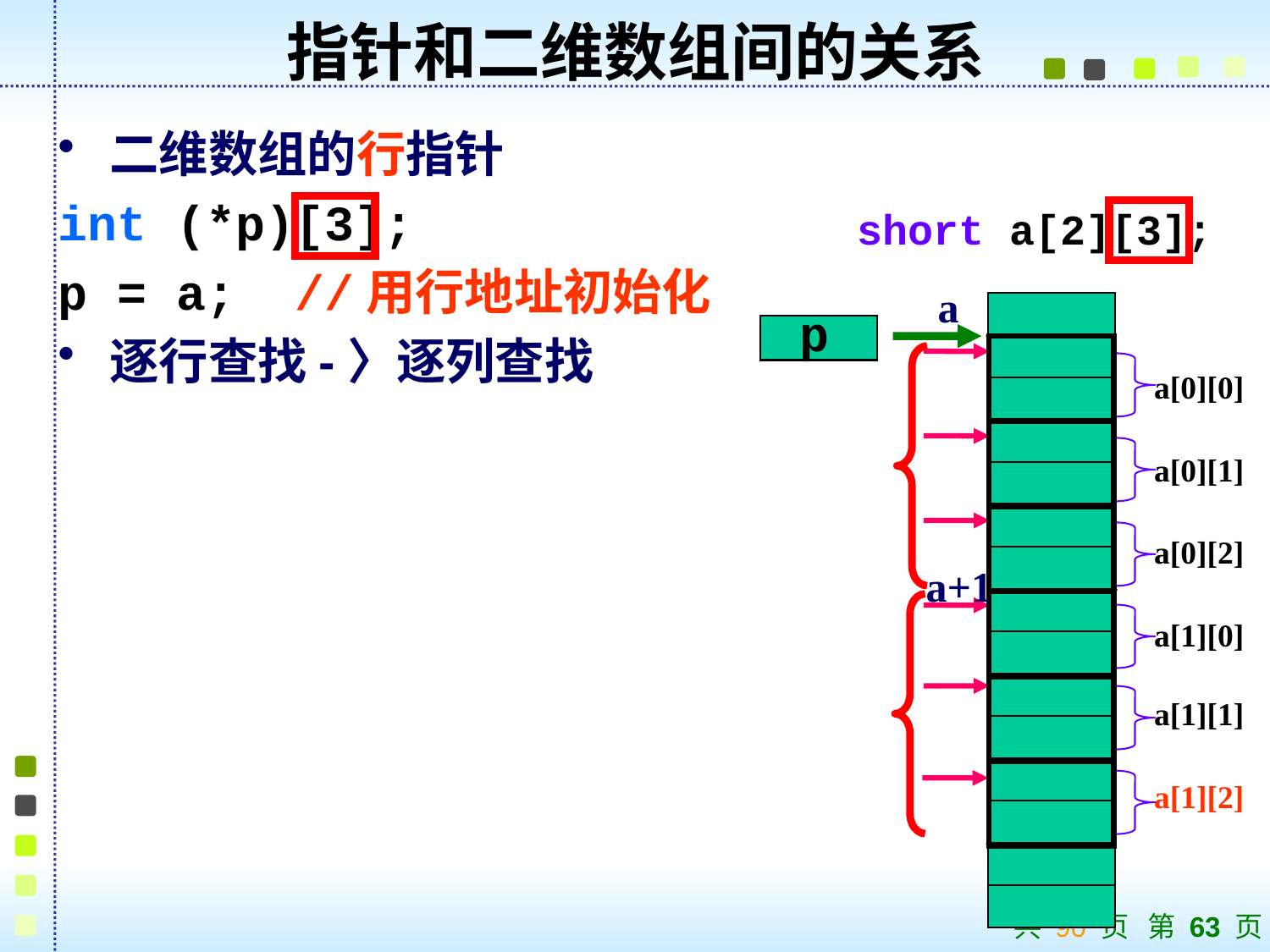

指针和二维数组间的关系
二维数组的行指针
int (*p)[3];
p = a;  //用行地址初始化
逐行查找-〉逐列查找

short a[2][3];

a

a[0][0]

a[0][1]

a[0][2]

a[1][0]
a[1][1]

a[1][2]

p

a+1

共 90 页   第 63 页